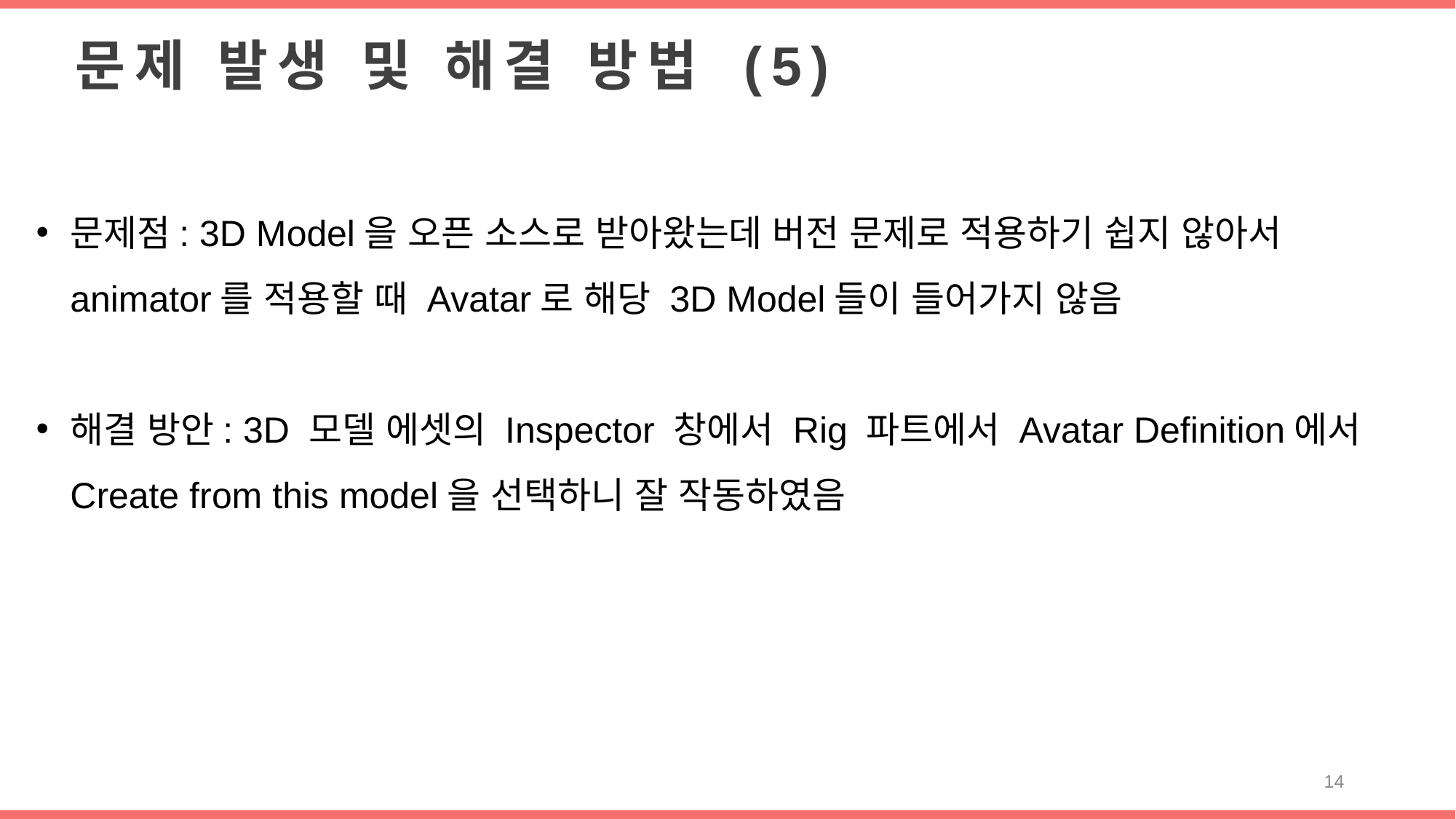

문제 발생 및 해결 방법 (5)
문제점: 3D Model을 오픈 소스로 받아왔는데 버전 문제로 적용하기 쉽지 않아서 animator를 적용할 때 Avatar로 해당 3D Model들이 들어가지 않음

해결 방안: 3D 모델 에셋의 Inspector 창에서 Rig 파트에서 Avatar Definition에서 Create from this model을 선택하니 잘 작동하였음
14